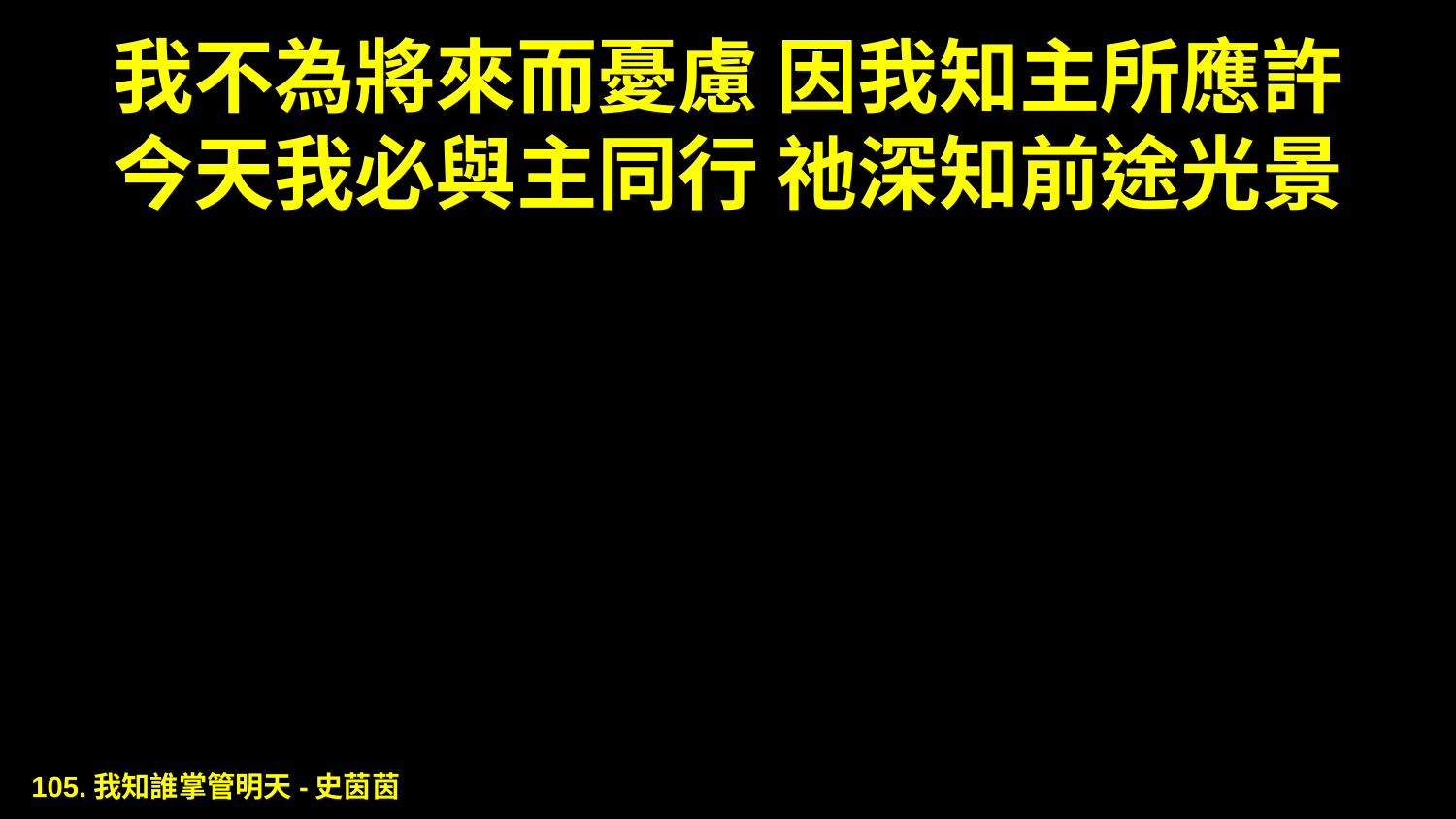

# 我不為將來而憂慮 因我知主所應許 今天我必與主同行 祂深知前途光景
105.我知誰掌管明天-史茵茵